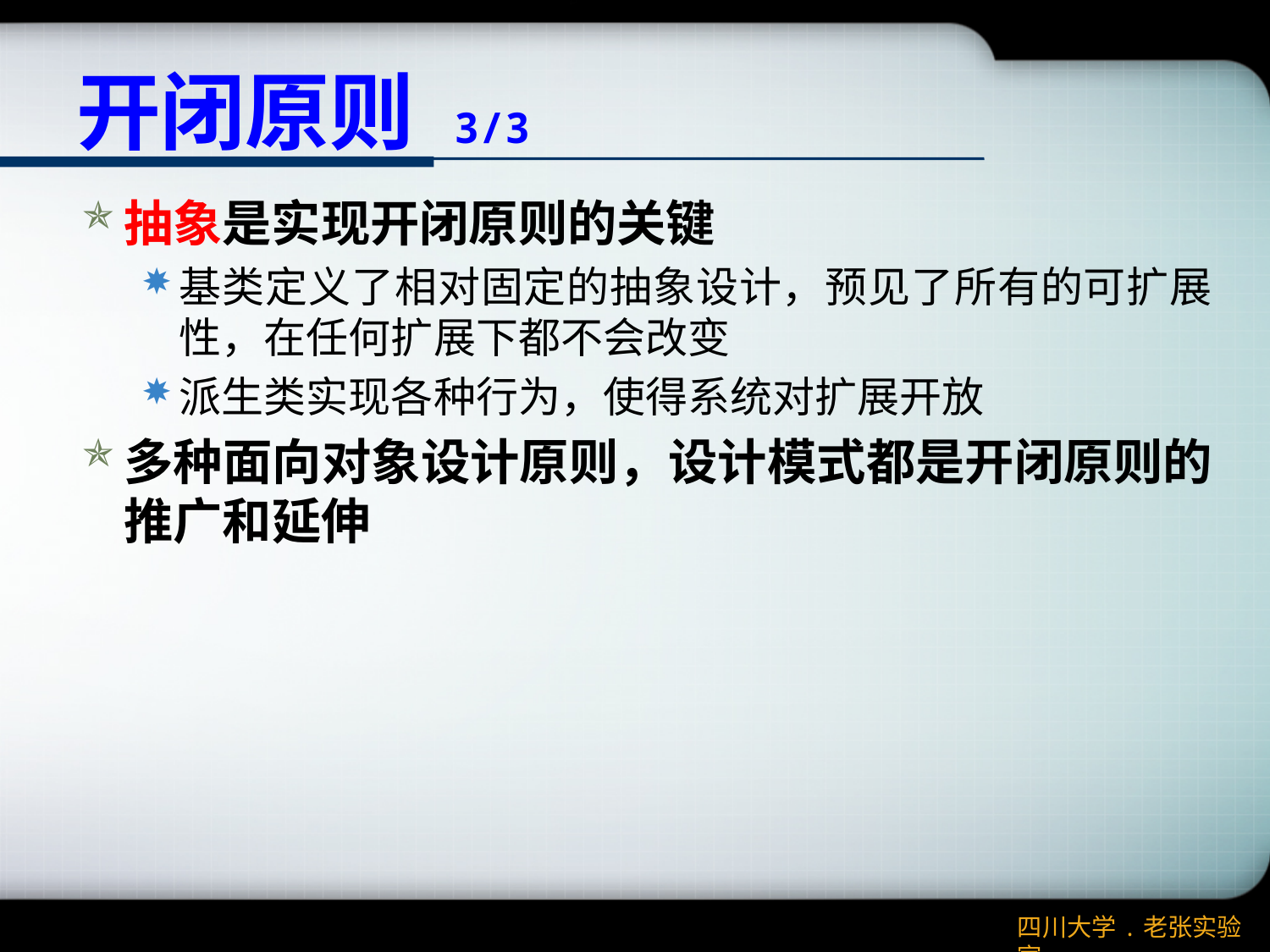

# 开闭原则 3/3
抽象是实现开闭原则的关键
基类定义了相对固定的抽象设计，预见了所有的可扩展性，在任何扩展下都不会改变
派生类实现各种行为，使得系统对扩展开放
多种面向对象设计原则，设计模式都是开闭原则的推广和延伸